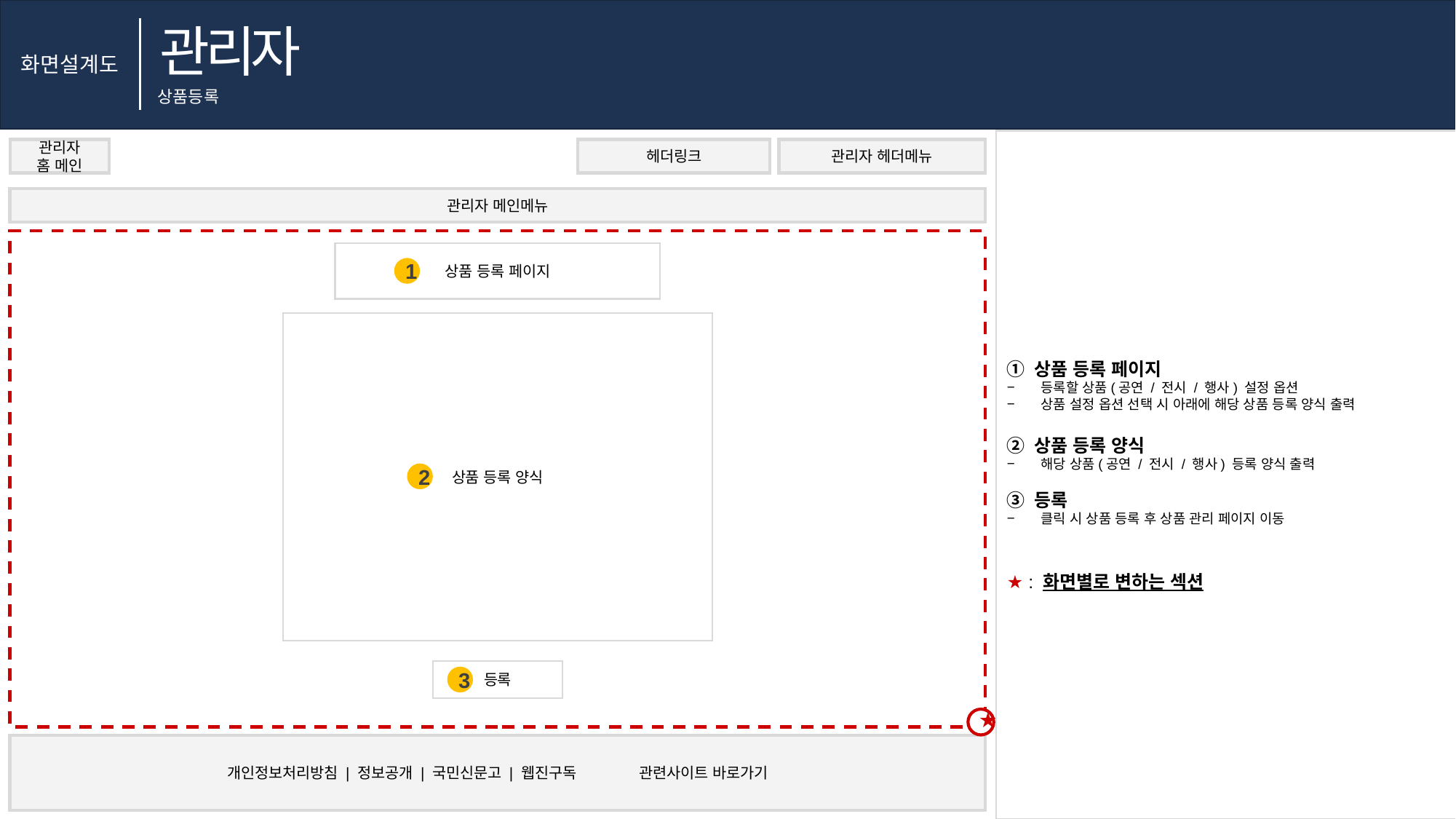

관리자
화면설계도
상품등록
① 상품 등록 페이지
등록할 상품(공연 / 전시 / 행사) 설정 옵션
상품 설정 옵션 선택 시 아래에 해당 상품 등록 양식 출력

② 상품 등록 양식
해당 상품(공연 / 전시 / 행사) 등록 양식 출력

③ 등록
클릭 시 상품 등록 후 상품 관리 페이지 이동

★ : 화면별로 변하는 섹션
관리자
홈 메인
헤더링크
관리자 헤더메뉴
관리자 메인메뉴

상품 등록 페이지
1
상품 등록 양식
2
등록
3
★

개인정보처리방침 | 정보공개 | 국민신문고 | 웹진구독               관련사이트 바로가기